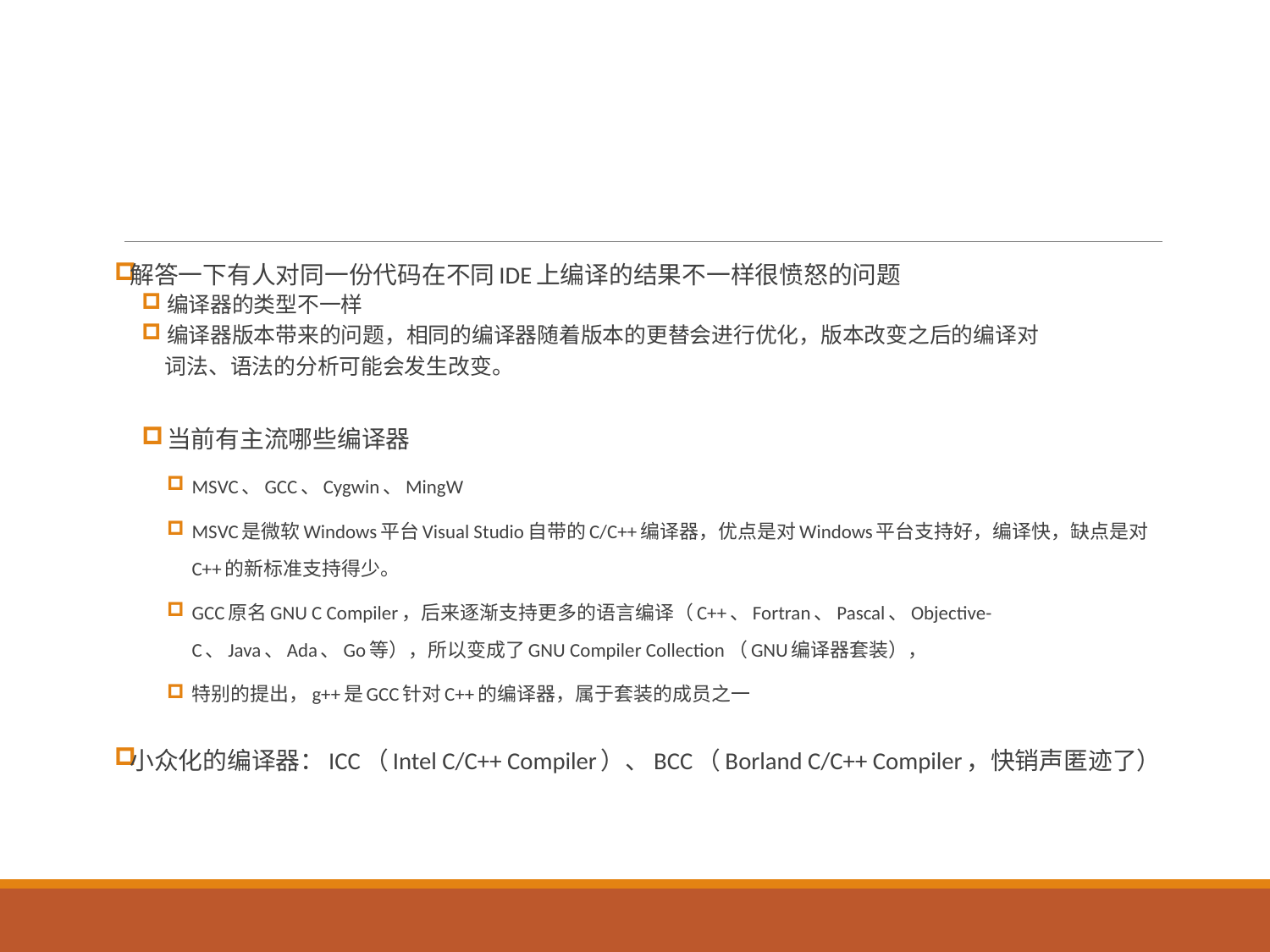

#
解答一下有人对同一份代码在不同IDE上编译的结果不一样很愤怒的问题
编译器的类型不一样
编译器版本带来的问题，相同的编译器随着版本的更替会进行优化，版本改变之后的编译对
    词法、语法的分析可能会发生改变。

当前有主流哪些编译器
MSVC、GCC、Cygwin、MingW
MSVC是微软Windows平台Visual Studio自带的C/C++编译器，优点是对Windows平台支持好，编译快，缺点是对C++的新标准支持得少。
GCC原名GNU C Compiler，后来逐渐支持更多的语言编译（C++、Fortran、Pascal、Objective-C、Java、Ada、Go等），所以变成了GNU Compiler Collection（GNU编译器套装），
特别的提出，g++是GCC针对C++的编译器，属于套装的成员之一
小众化的编译器：ICC（Intel C/C++ Compiler）、BCC（Borland C/C++ Compiler，快销声匿迹了）